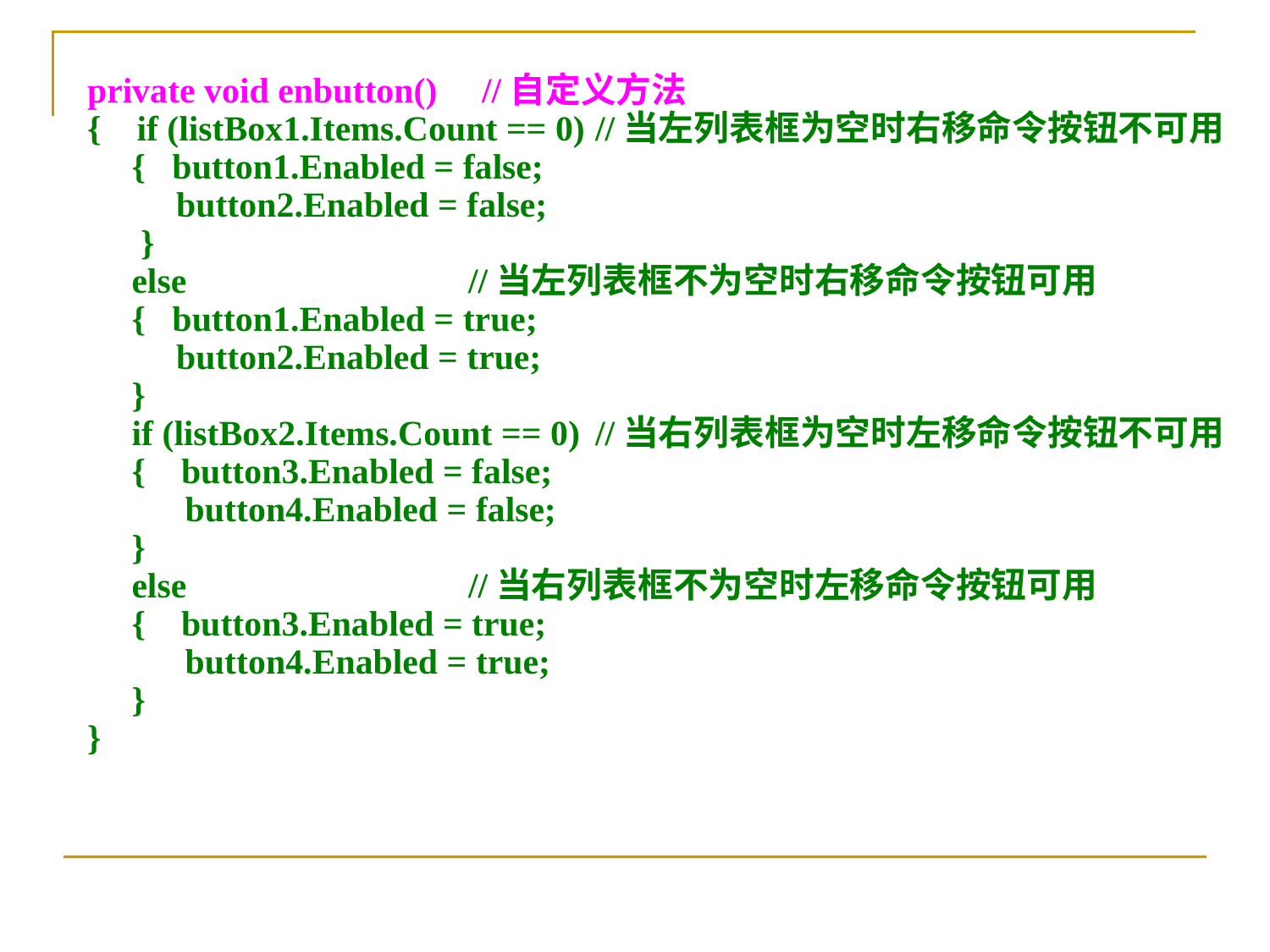

private void enbutton()     //自定义方法
{    if (listBox1.Items.Count == 0)	//当左列表框为空时右移命令按钮不可用
     {   button1.Enabled = false;
          button2.Enabled = false;
      }
     else			//当左列表框不为空时右移命令按钮可用
     {   button1.Enabled = true;
          button2.Enabled = true;
     }
     if (listBox2.Items.Count == 0)	//当右列表框为空时左移命令按钮不可用
     {    button3.Enabled = false;
           button4.Enabled = false;
     }
     else			//当右列表框不为空时左移命令按钮可用
     {    button3.Enabled = true;
           button4.Enabled = true;
     }
}